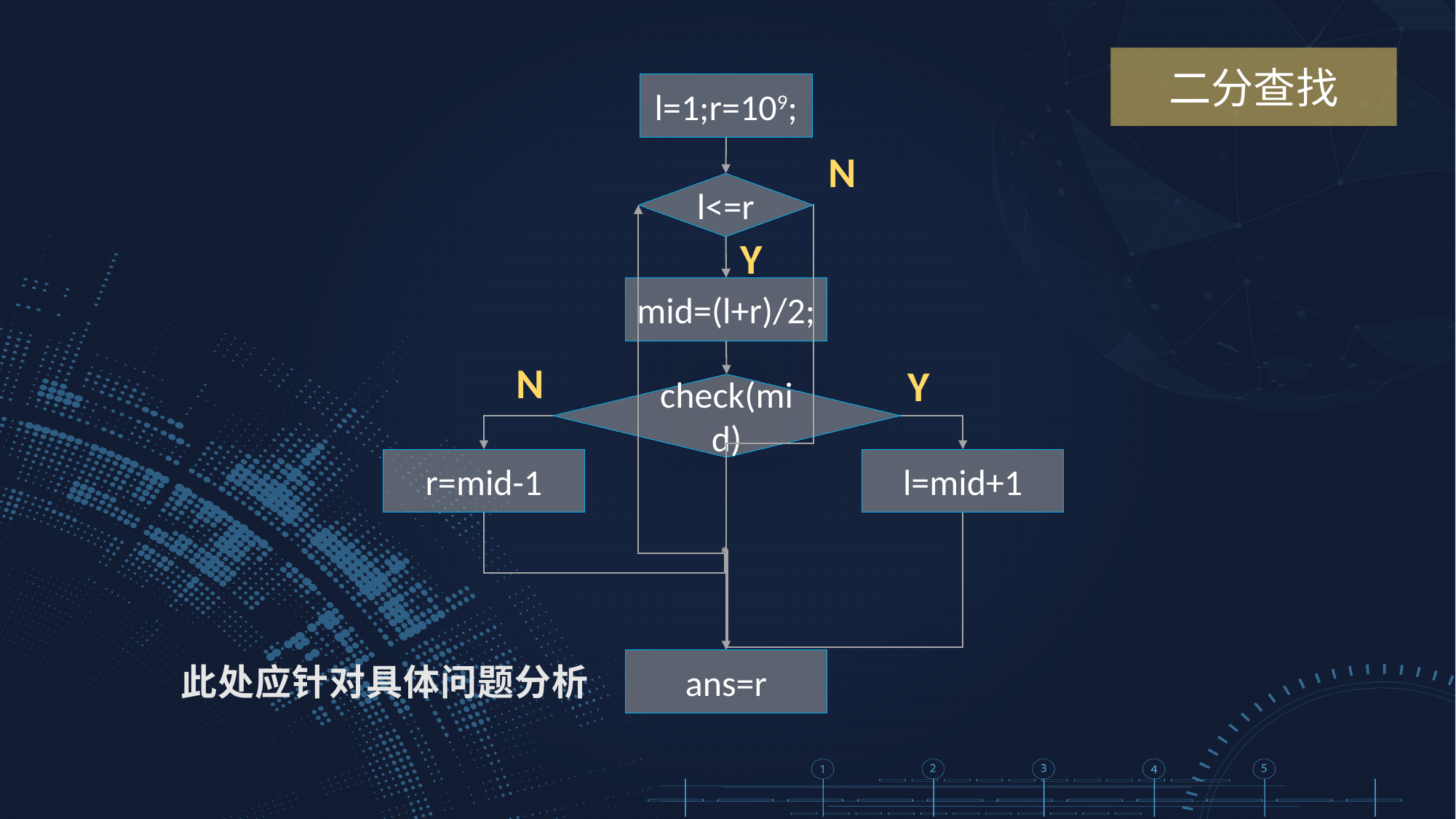

二分查找
l=1;r=109;
N
l<=r
Y
mid=(l+r)/2;
N
Y
check(mid)
r=mid-1
l=mid+1

ans=r
此处应针对具体问题分析